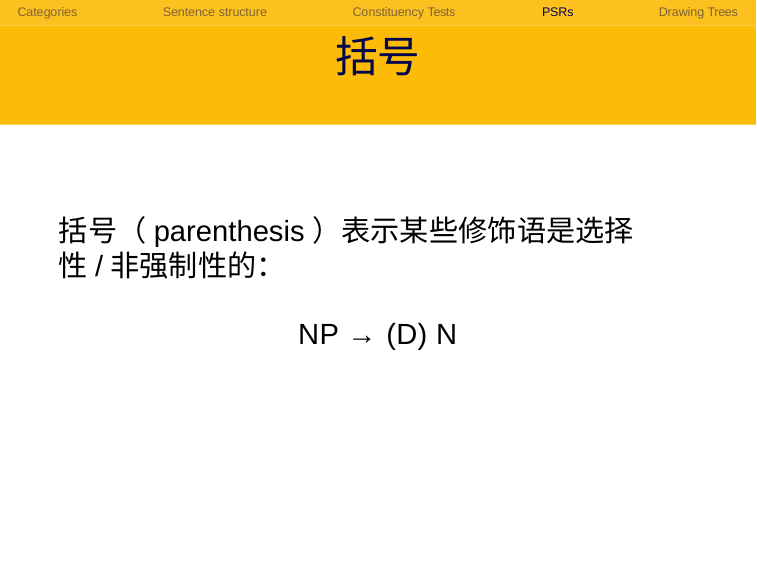

Categories	Sentence structure	Constituency Tests	PSRs	Drawing Trees
# 括号
括号（parenthesis）表示某些修饰语是选择性/非强制性的：
NP → (D) N